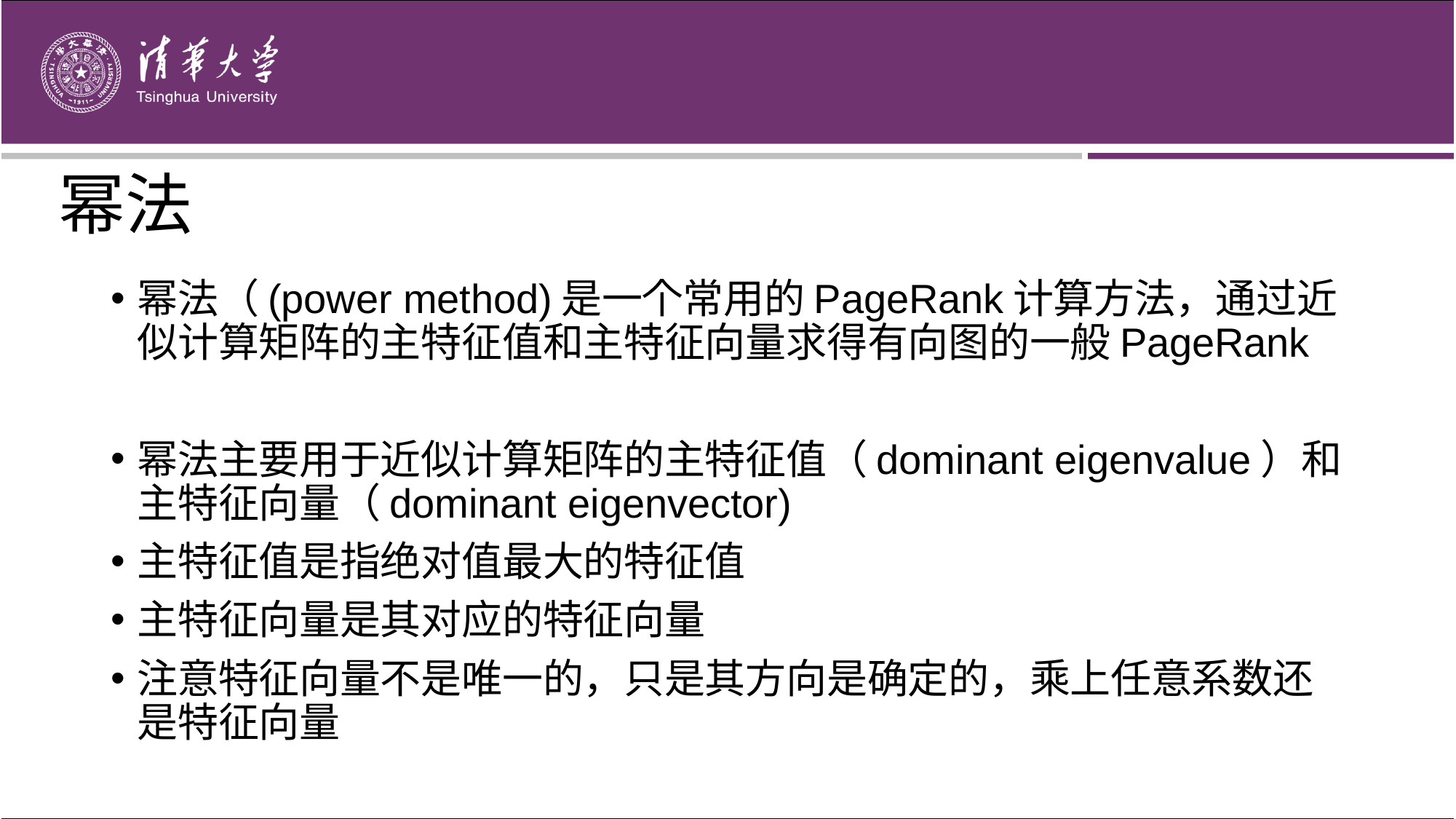

# 幂法
幂法（(power method)是一个常用的PageRank计算方法，通过近似计算矩阵的主特征值和主特征向量求得有向图的一般PageRank

幂法主要用于近似计算矩阵的主特征值（dominant eigenvalue）和 主特征向量（dominant eigenvector)
主特征值是指绝对值最大的特征值
主特征向量是其对应的特征向量
注意特征向量不是唯一的，只是其方向是确定的，乘上任意系数还是特征向量